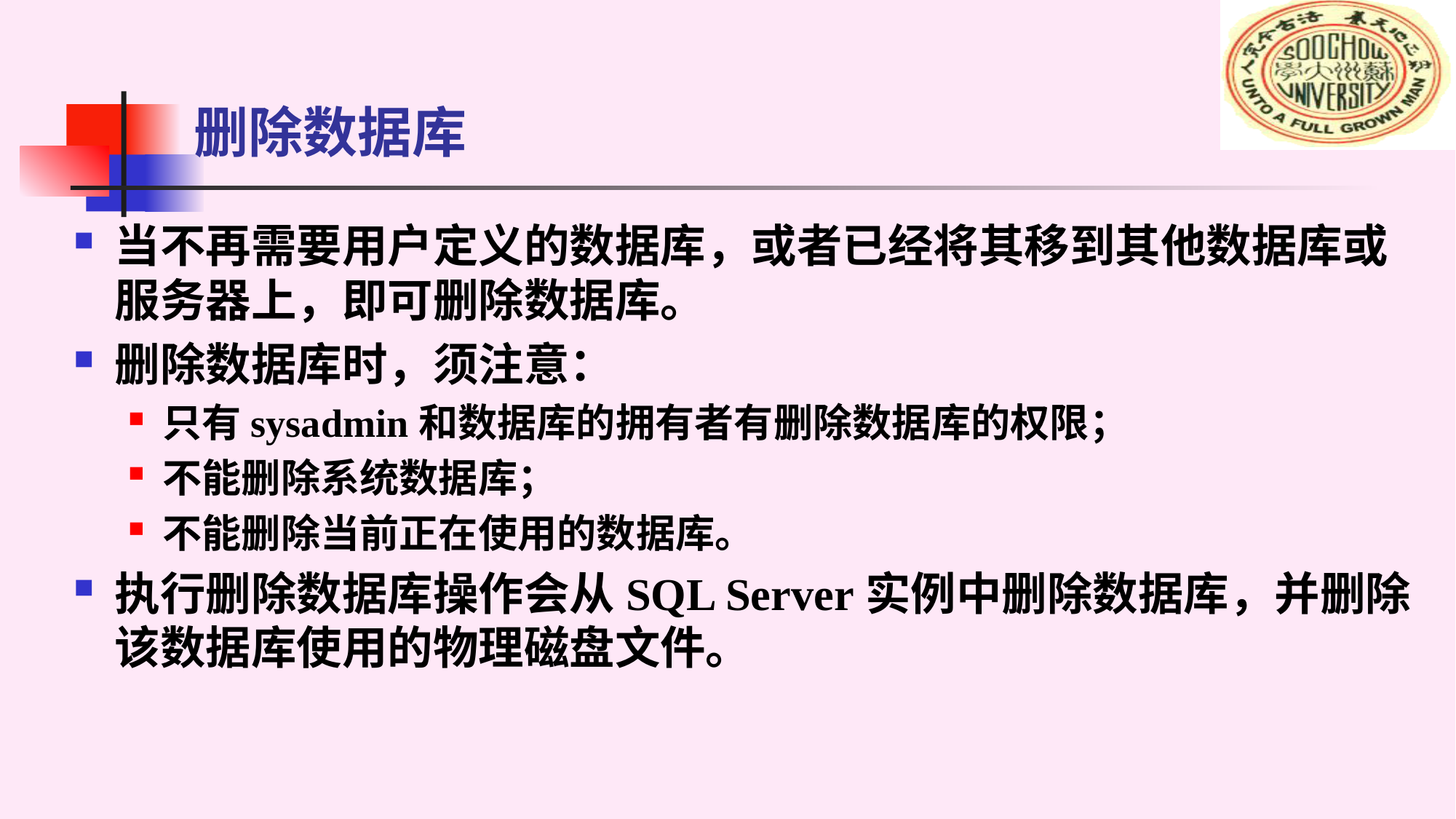

# 删除数据库
当不再需要用户定义的数据库，或者已经将其移到其他数据库或服务器上，即可删除数据库。
删除数据库时，须注意：
只有sysadmin和数据库的拥有者有删除数据库的权限；
不能删除系统数据库；
不能删除当前正在使用的数据库。
执行删除数据库操作会从SQL Server实例中删除数据库，并删除该数据库使用的物理磁盘文件。